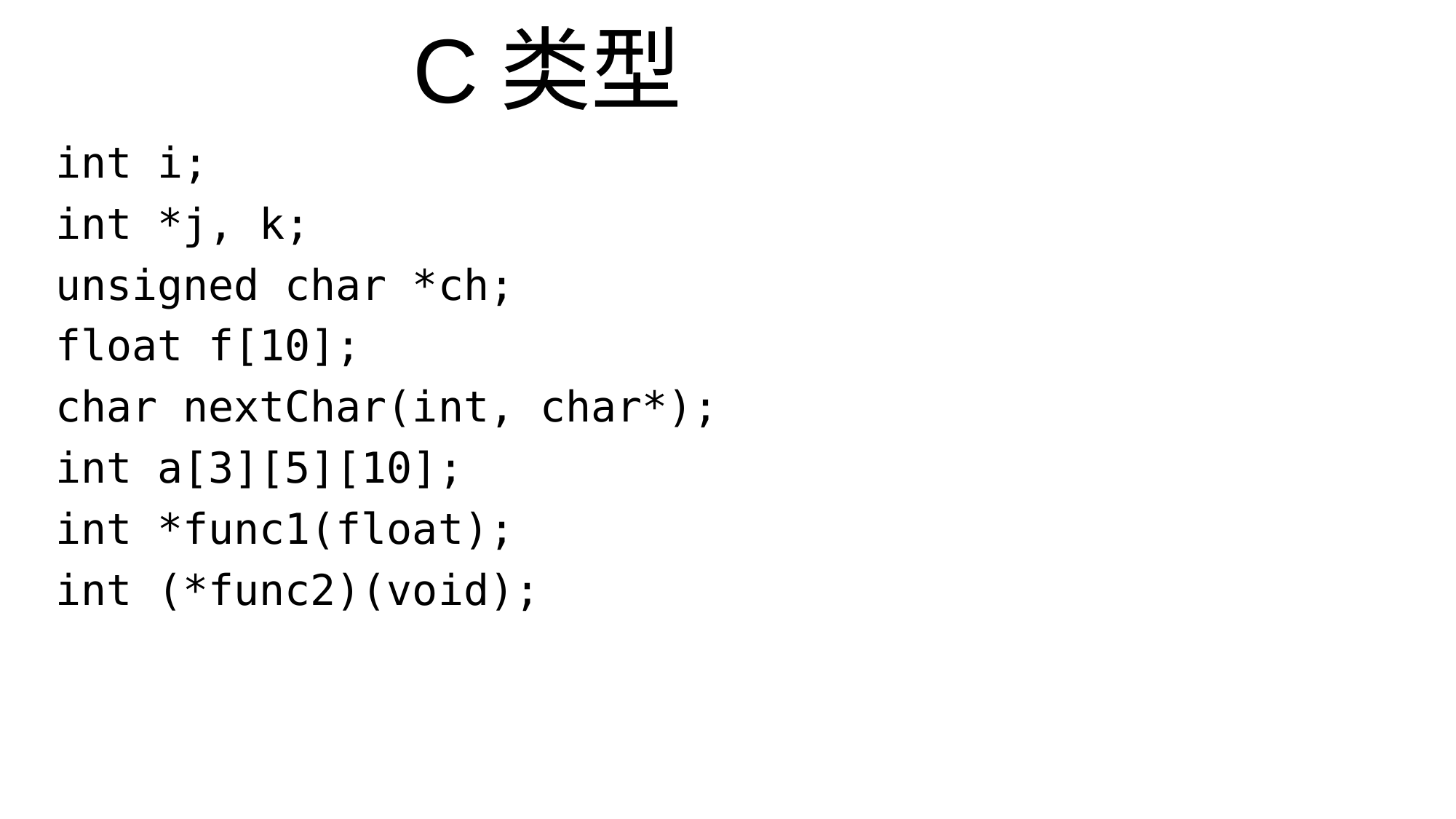

C类型
int i;
int *j, k;
unsigned char *ch;
float f[10];
char nextChar(int, char*);
int a[3][5][10];
int *func1(float);
int (*func2)(void);